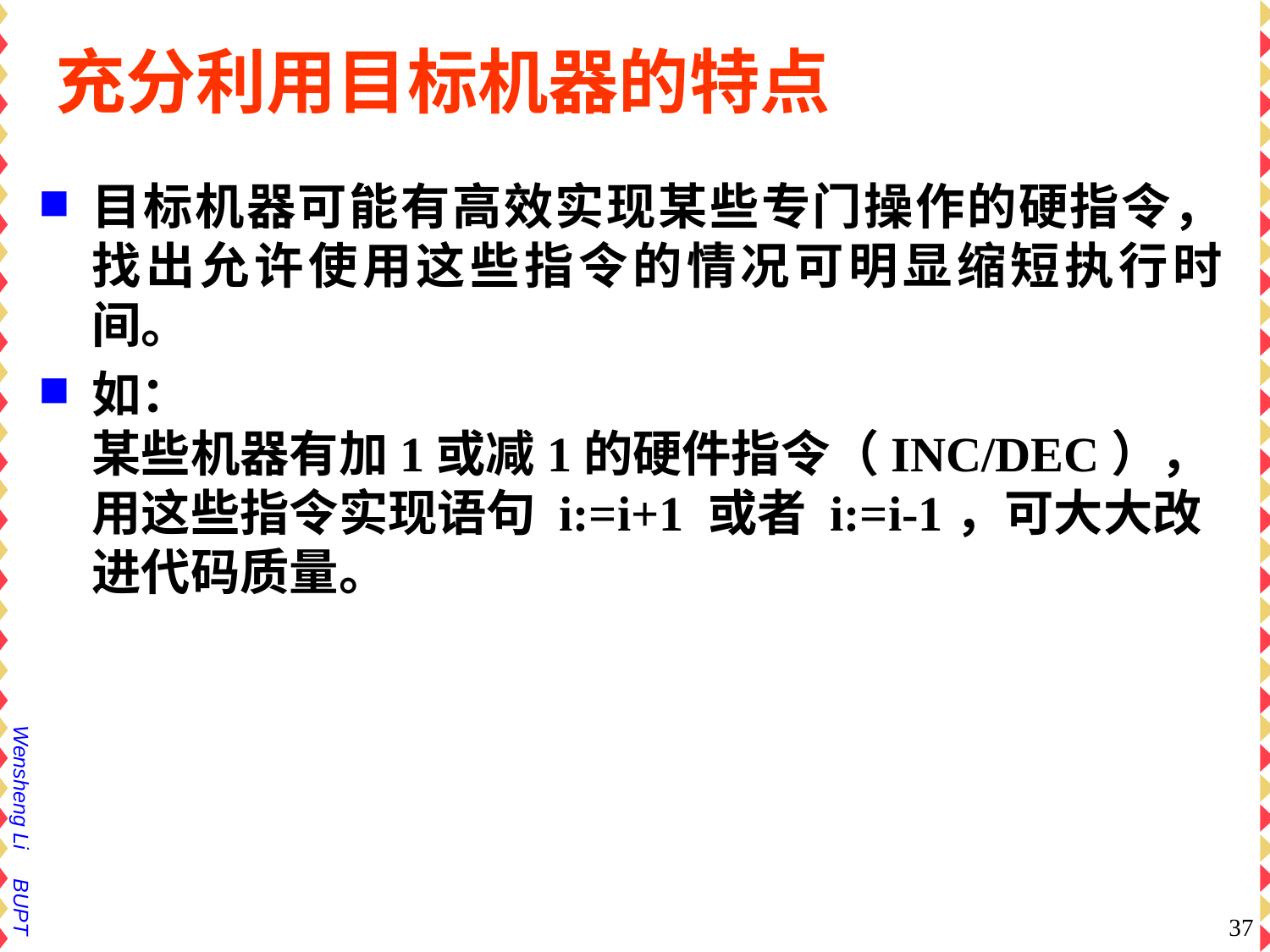

# 充分利用目标机器的特点
目标机器可能有高效实现某些专门操作的硬指令，找出允许使用这些指令的情况可明显缩短执行时间。
如：
某些机器有加1或减1的硬件指令（INC/DEC），
用这些指令实现语句 i:=i+1 或者 i:=i-1，可大大改进代码质量。
37